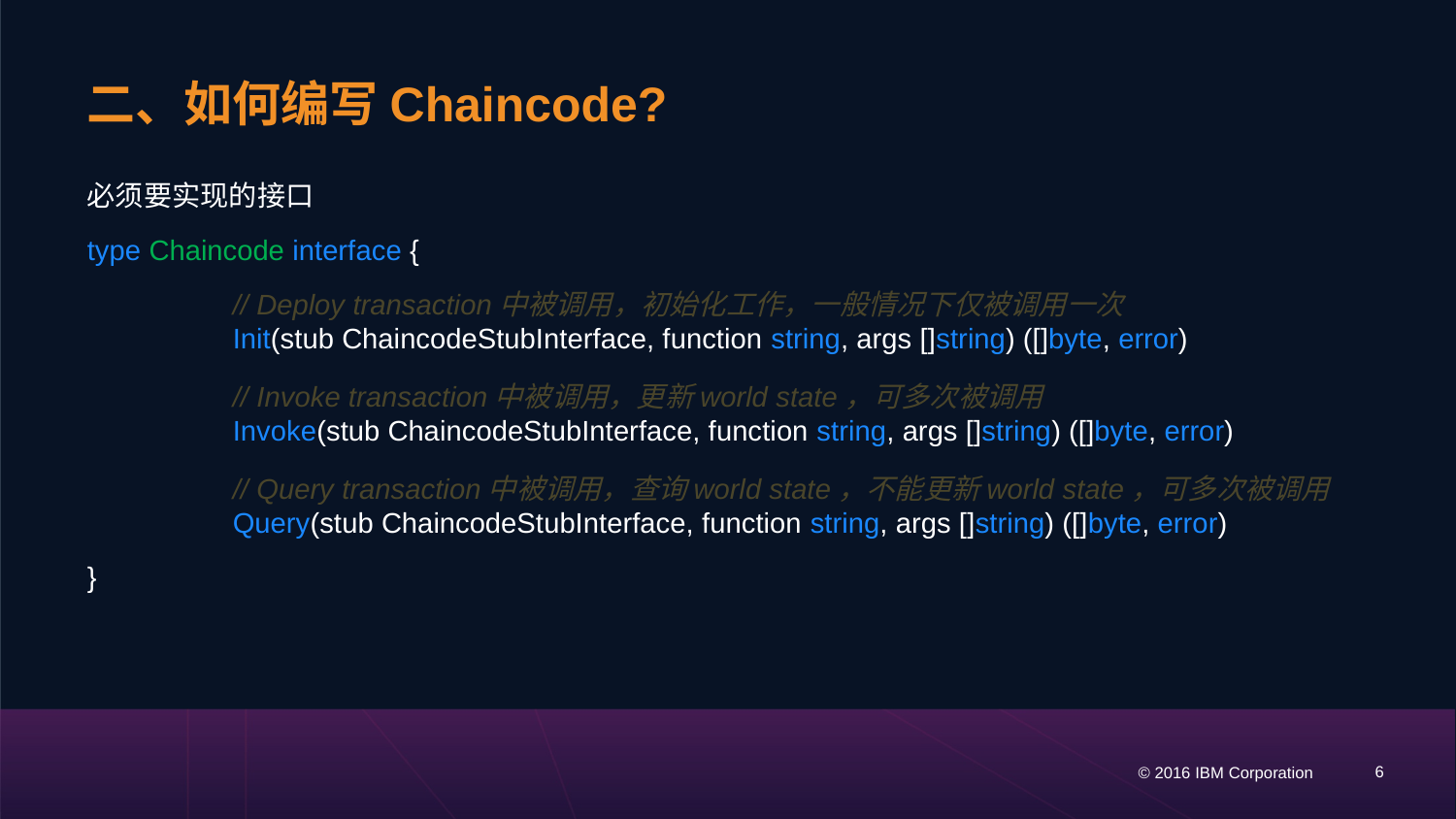

# 二、如何编写Chaincode?
必须要实现的接口
type Chaincode interface {
	// Deploy transaction中被调用，初始化工作，一般情况下仅被调用一次
	Init(stub ChaincodeStubInterface, function string, args []string) ([]byte, error)
	// Invoke transaction中被调用，更新world state，可多次被调用
	Invoke(stub ChaincodeStubInterface, function string, args []string) ([]byte, error)
	// Query transaction中被调用，查询world state，不能更新world state，可多次被调用
	Query(stub ChaincodeStubInterface, function string, args []string) ([]byte, error)
}